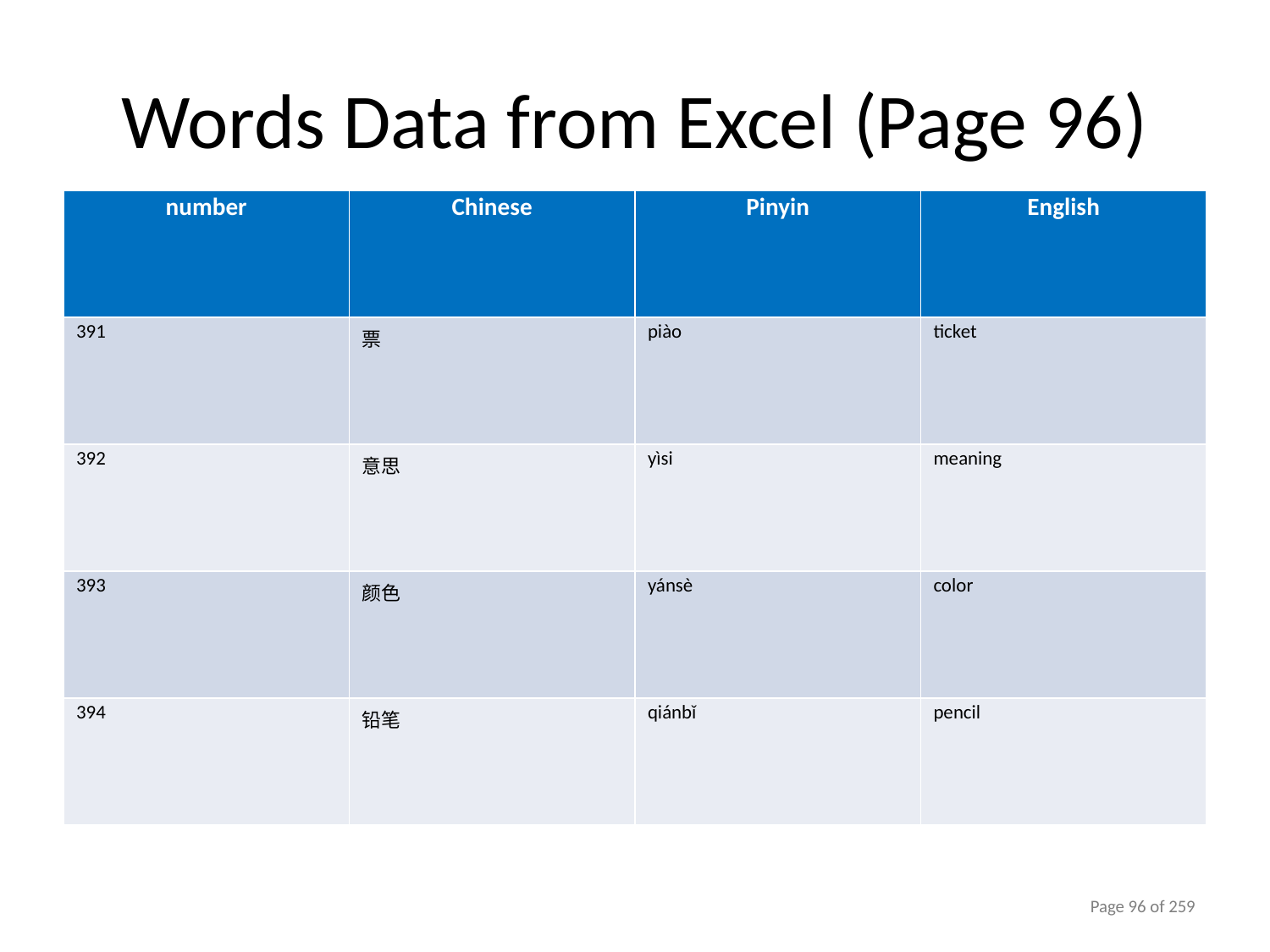

# Words Data from Excel (Page 96)
| number | Chinese | Pinyin | English |
| --- | --- | --- | --- |
| 391 | 票 | piào | ticket |
| 392 | 意思 | yìsi | meaning |
| 393 | 颜色 | yánsè | color |
| 394 | 铅笔 | qiánbǐ | pencil |

Page 96 of 259